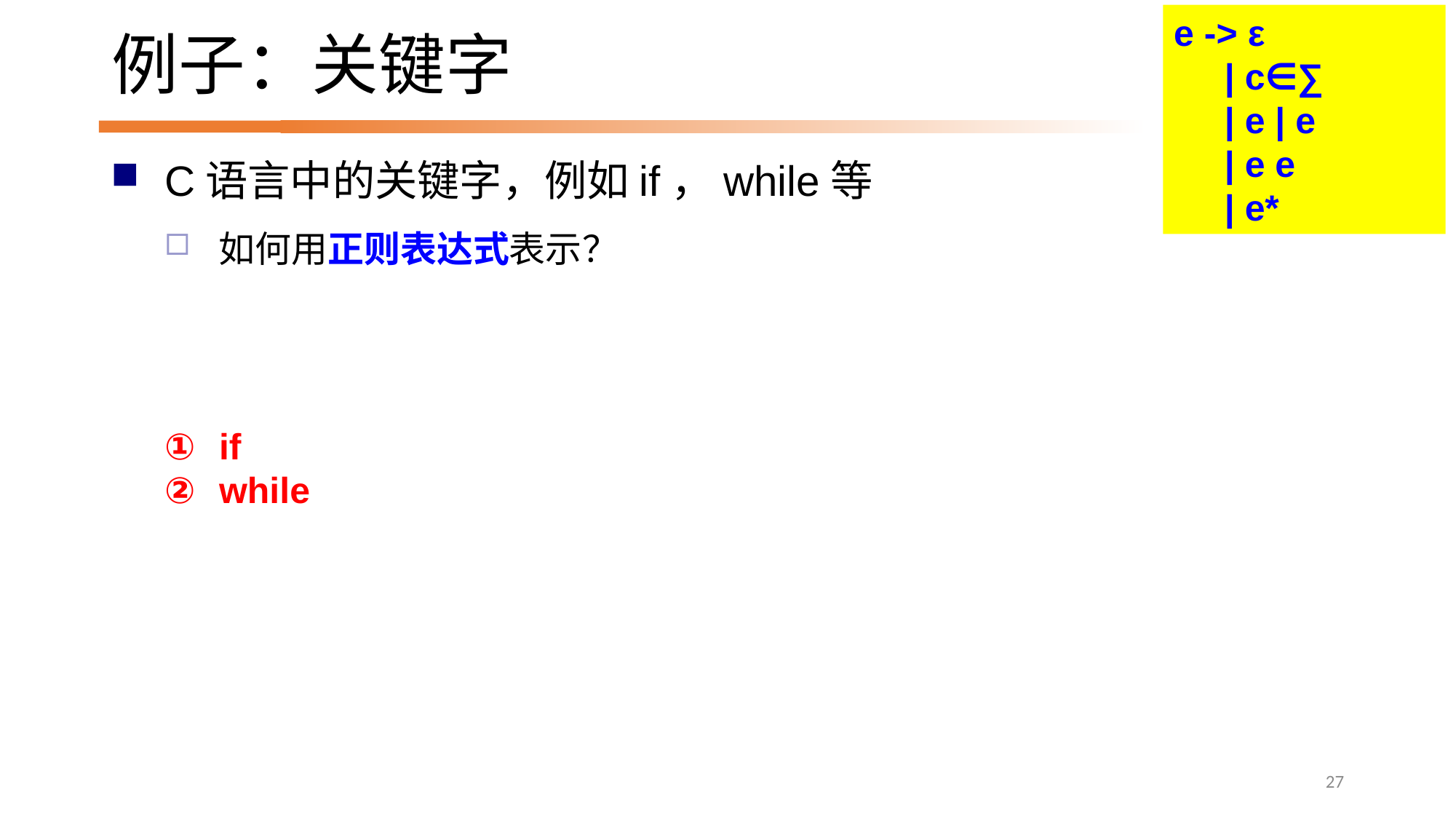

e -> ε
     | c∈∑
     | e | e
     | e e
     | e*
# 例子：关键字
C语言中的关键字，例如if，while等
如何用正则表达式表示？
if
while
27